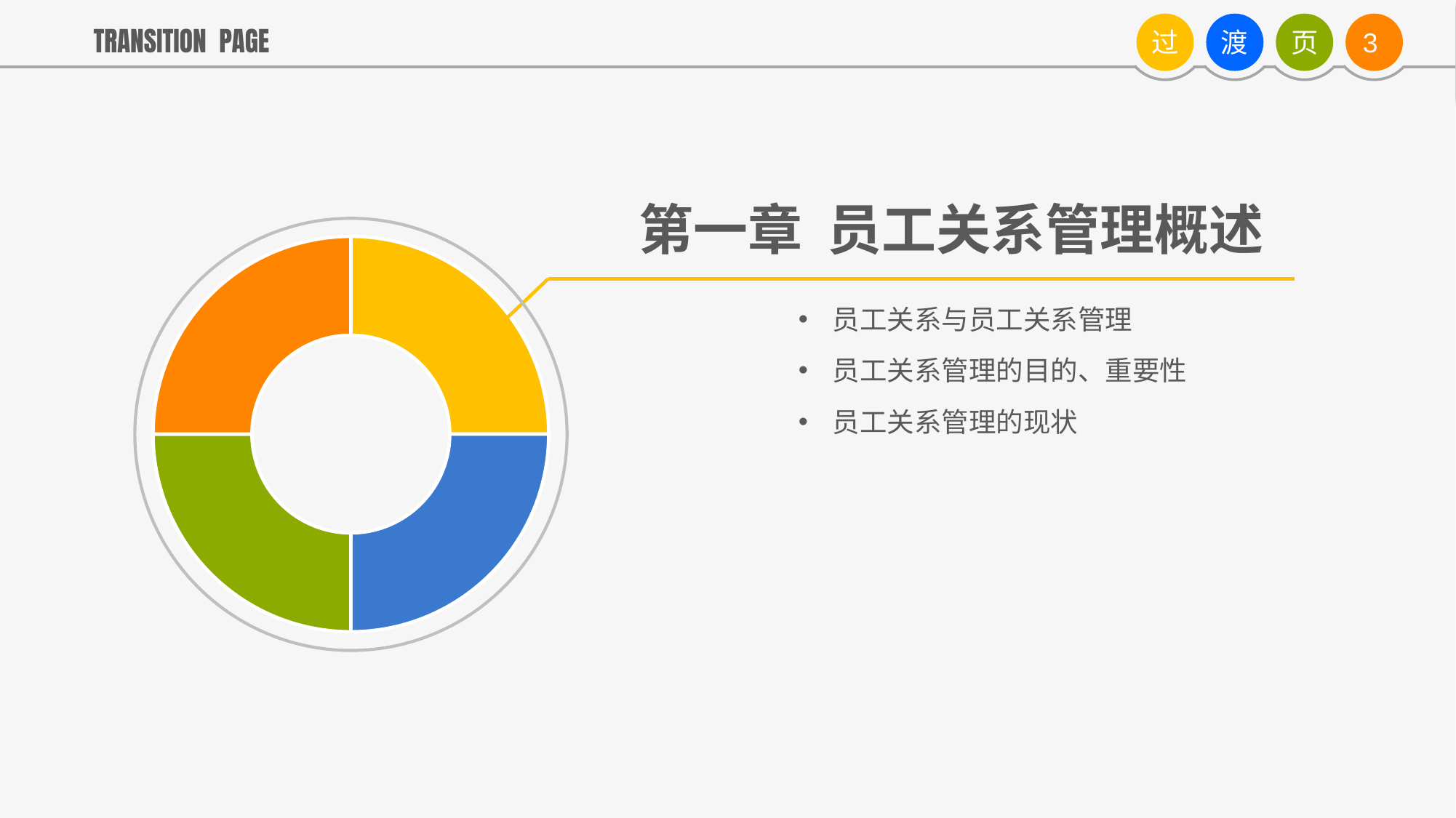

第一章  员工关系管理概述

### Chart

| Category | 列1 |
|---|---|
| 第一季度 | 5.0 |
| 第二季度 | 5.0 |
| 第三季度 | 5.0 |
| 第四季度 | 5.0 |
员工关系与员工关系管理
员工关系管理的目的、重要性
员工关系管理的现状